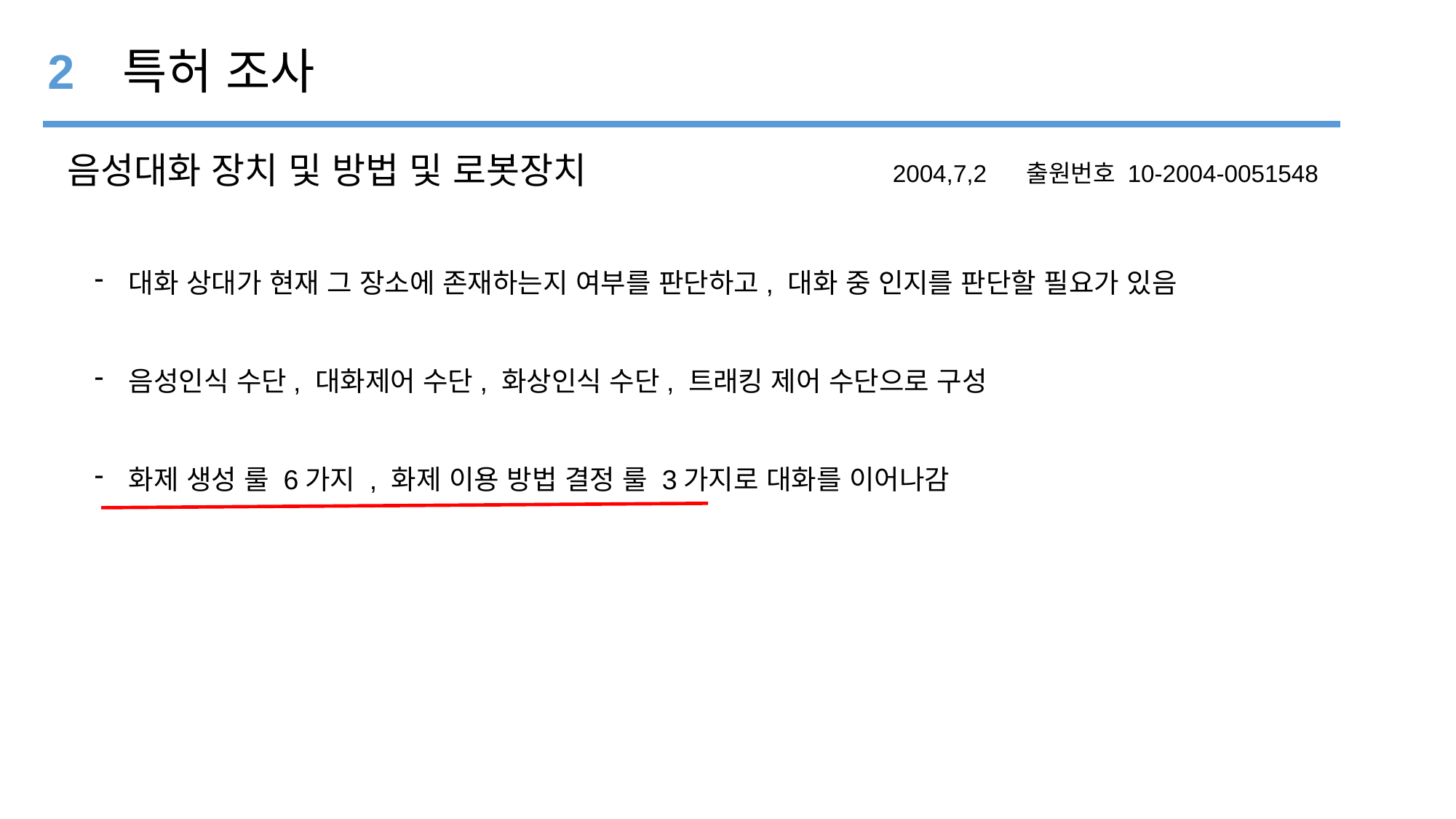

2
특허 조사
음성대화 장치 및 방법 및 로봇장치
2004,7,2     출원번호 10-2004-0051548
대화 상대가 현재 그 장소에 존재하는지 여부를 판단하고, 대화 중 인지를 판단할 필요가 있음

음성인식 수단, 대화제어 수단, 화상인식 수단, 트래킹 제어 수단으로 구성

화제 생성 룰 6가지 , 화제 이용 방법 결정 룰 3가지로 대화를 이어나감